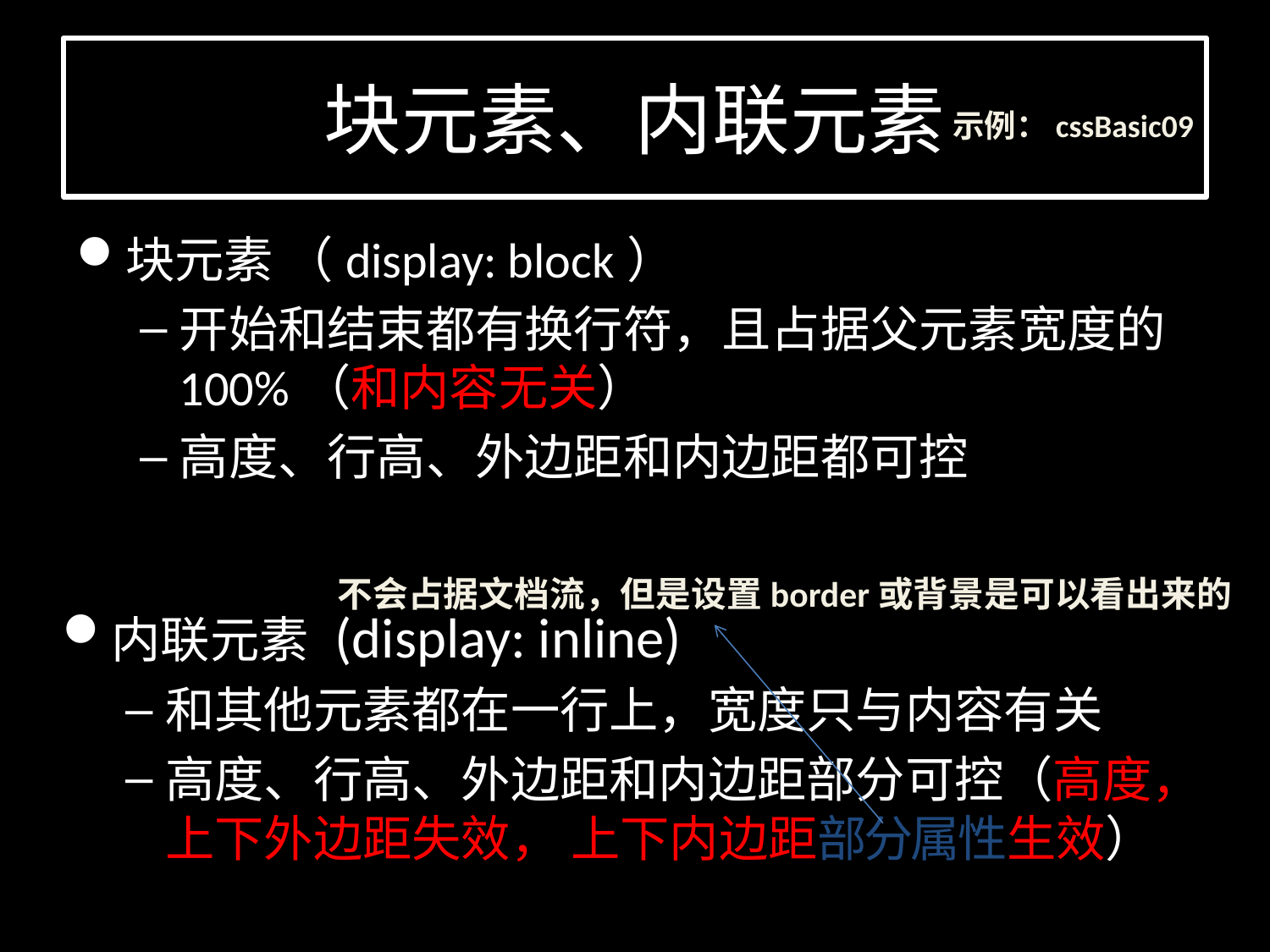

# 块元素、内联元素
示例：cssBasic09
块元素 （display: block）
开始和结束都有换行符，且占据父元素宽度的100%（和内容无关）
高度、行高、外边距和内边距都可控
不会占据文档流，但是设置border或背景是可以看出来的
内联元素 (display: inline)
和其他元素都在一行上，宽度只与内容有关
高度、行高、外边距和内边距部分可控（高度，上下外边距失效， 上下内边距部分属性生效）